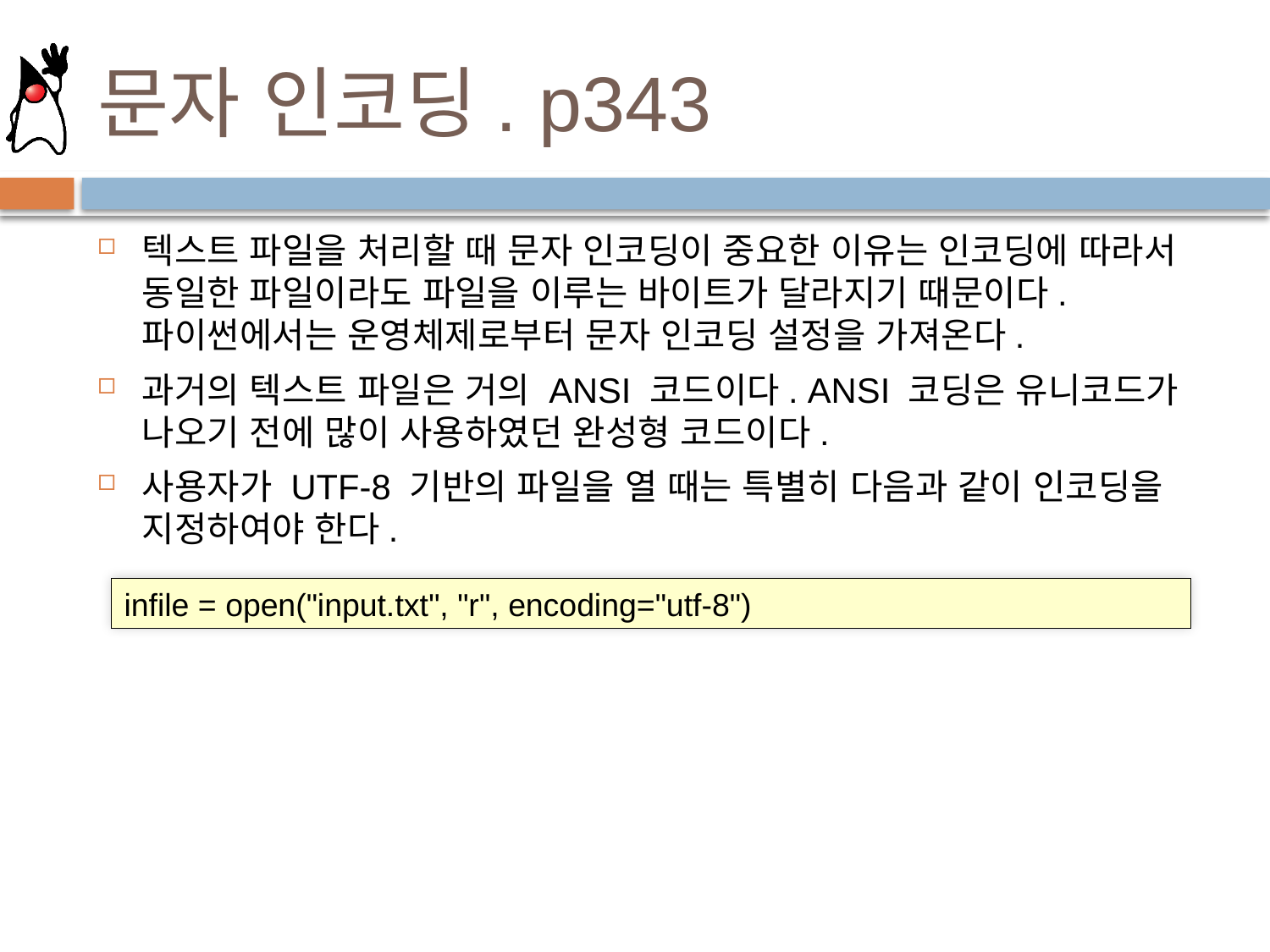

# 문자 인코딩. p343
텍스트 파일을 처리할 때 문자 인코딩이 중요한 이유는 인코딩에 따라서 동일한 파일이라도 파일을 이루는 바이트가 달라지기 때문이다. 파이썬에서는 운영체제로부터 문자 인코딩 설정을 가져온다.
과거의 텍스트 파일은 거의 ANSI 코드이다. ANSI 코딩은 유니코드가 나오기 전에 많이 사용하였던 완성형 코드이다.
사용자가 UTF-8 기반의 파일을 열 때는 특별히 다음과 같이 인코딩을 지정하여야 한다.
infile = open("input.txt", "r", encoding="utf-8")